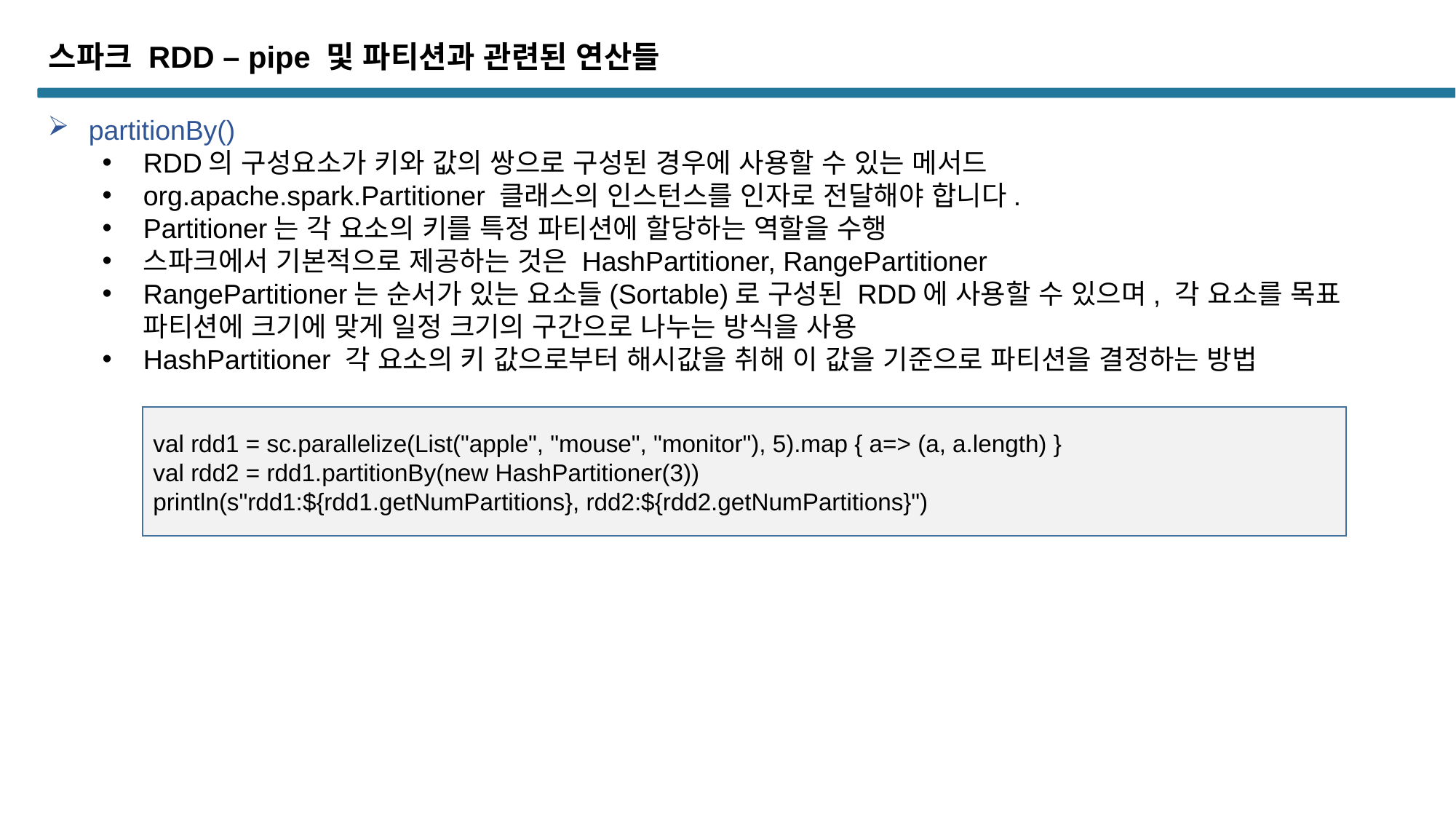

스파크 RDD – pipe 및 파티션과 관련된 연산들
partitionBy()
RDD의 구성요소가 키와 값의 쌍으로 구성된 경우에 사용할 수 있는 메서드
org.apache.spark.Partitioner 클래스의 인스턴스를 인자로 전달해야 합니다.
Partitioner는 각 요소의 키를 특정 파티션에 할당하는 역할을 수행
스파크에서 기본적으로 제공하는 것은 HashPartitioner, RangePartitioner
RangePartitioner는 순서가 있는 요소들(Sortable)로 구성된 RDD에 사용할 수 있으며, 각 요소를 목표 파티션에 크기에 맞게 일정 크기의 구간으로 나누는 방식을 사용
HashPartitioner 각 요소의 키 값으로부터 해시값을 취해 이 값을 기준으로 파티션을 결정하는 방법
val rdd1 = sc.parallelize(List("apple", "mouse", "monitor"), 5).map { a=> (a, a.length) }
val rdd2 = rdd1.partitionBy(new HashPartitioner(3))
println(s"rdd1:${rdd1.getNumPartitions}, rdd2:${rdd2.getNumPartitions}")